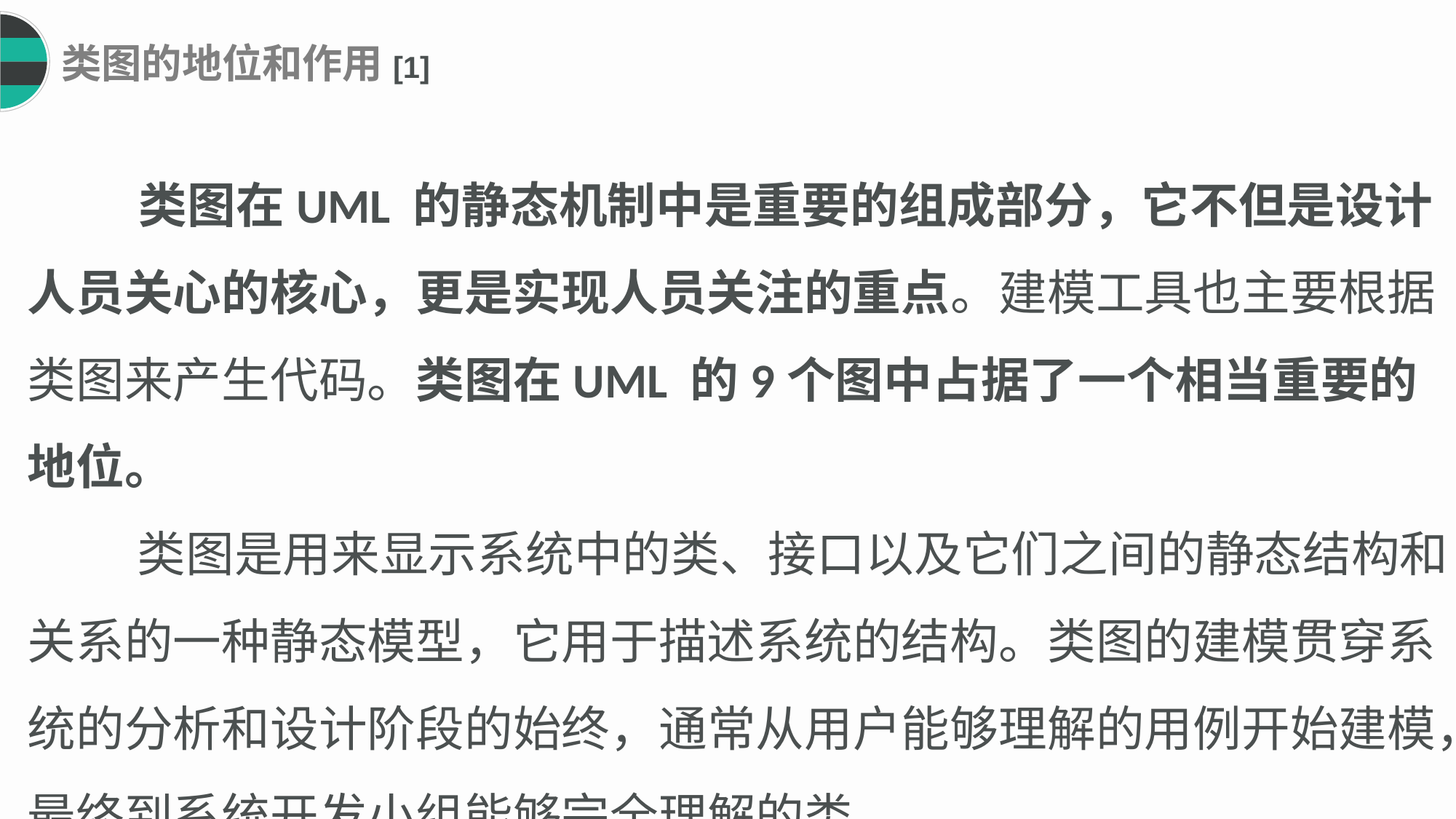

类图的地位和作用[1]
         类图在UML 的静态机制中是重要的组成部分，它不但是设计人员关心的核心，更是实现人员关注的重点。建模工具也主要根据类图来产生代码。类图在UML 的9个图中占据了一个相当重要的地位。
         类图是用来显示系统中的类、接口以及它们之间的静态结构和关系的一种静态模型，它用于描述系统的结构。类图的建模贯穿系统的分析和设计阶段的始终，通常从用户能够理解的用例开始建模，最终到系统开发小组能够完全理解的类。